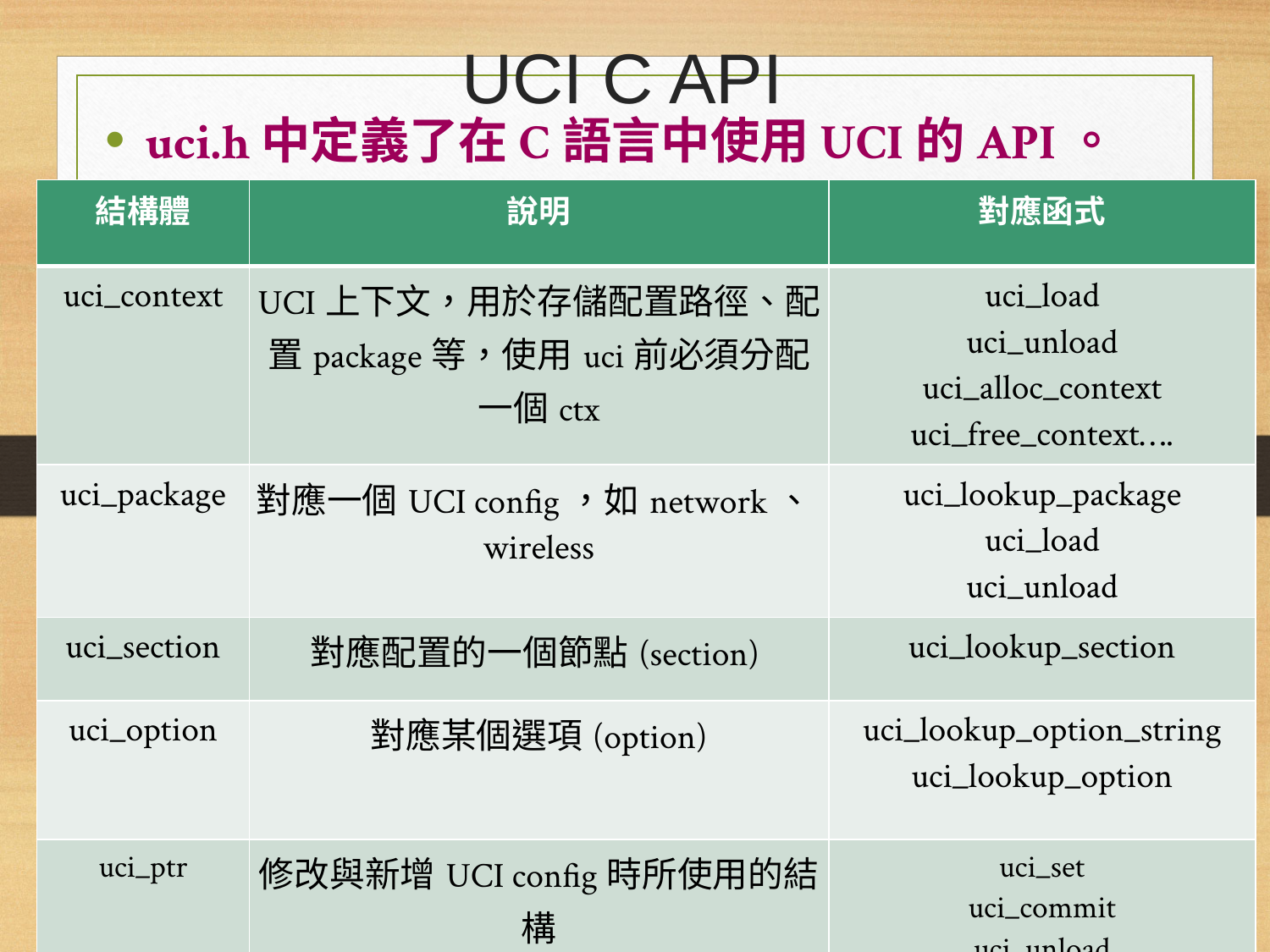

# UCI C API
uci.h中定義了在C語言中使用UCI的API。
#include <uci.h>
| 結構體 | 說明 | 對應函式 |
| --- | --- | --- |
| uci\_context | UCI上下文，用於存儲配置路徑、配置package等，使用uci前必須分配一個ctx | uci\_load uci\_unload uci\_alloc\_context uci\_free\_context…. |
| uci\_package | 對應一個UCI config，如network、wireless | uci\_lookup\_package uci\_load uci\_unload |
| uci\_section | 對應配置的一個節點(section) | uci\_lookup\_section |
| uci\_option | 對應某個選項(option) | uci\_lookup\_option\_string uci\_lookup\_option |
| uci\_ptr | 修改與新增UCI config時所使用的結構 | uci\_set uci\_commit uci\_unload |